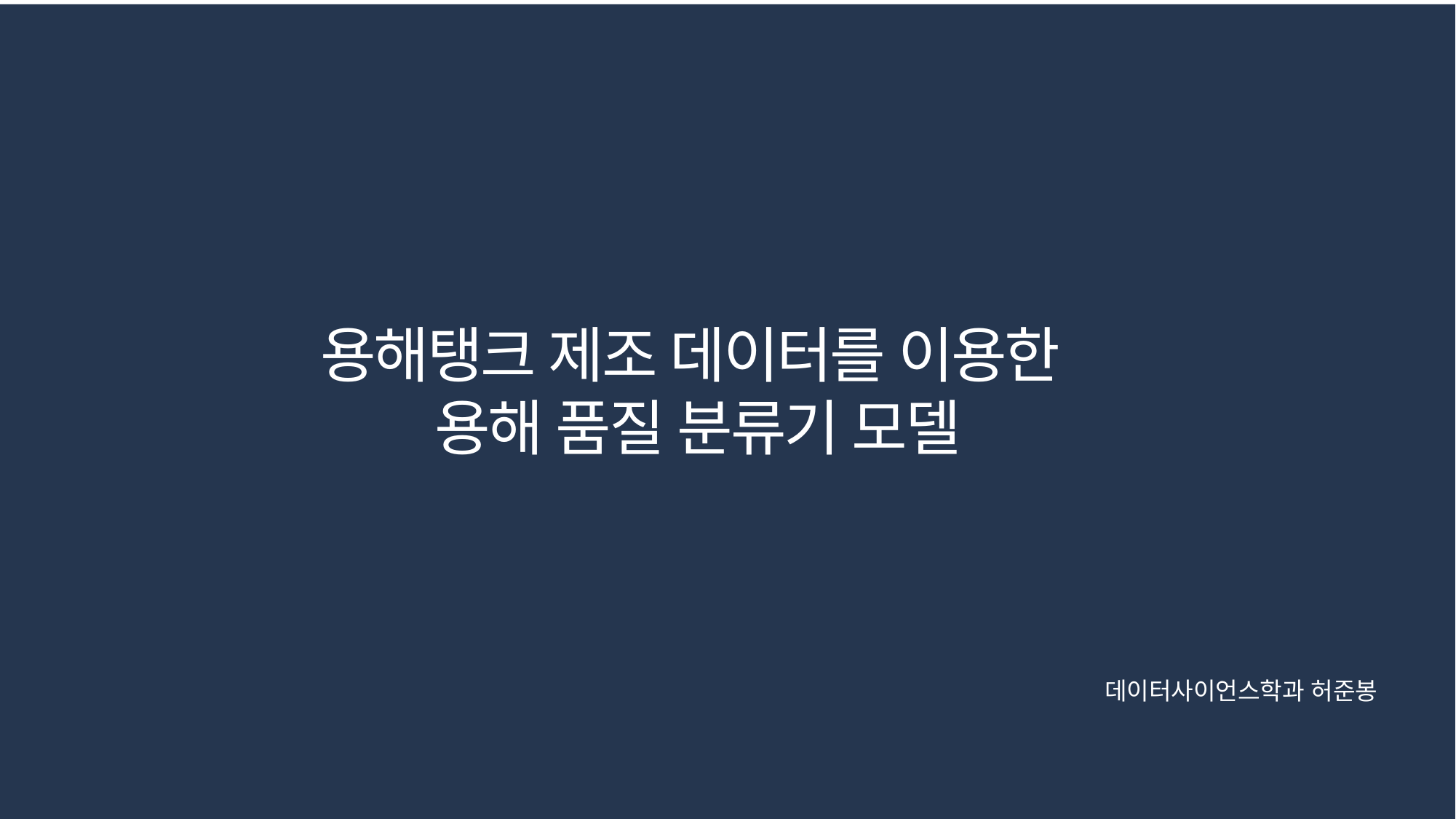

용해탱크 제조 데이터를 이용한
용해 품질 분류기 모델
데이터사이언스학과 허준봉